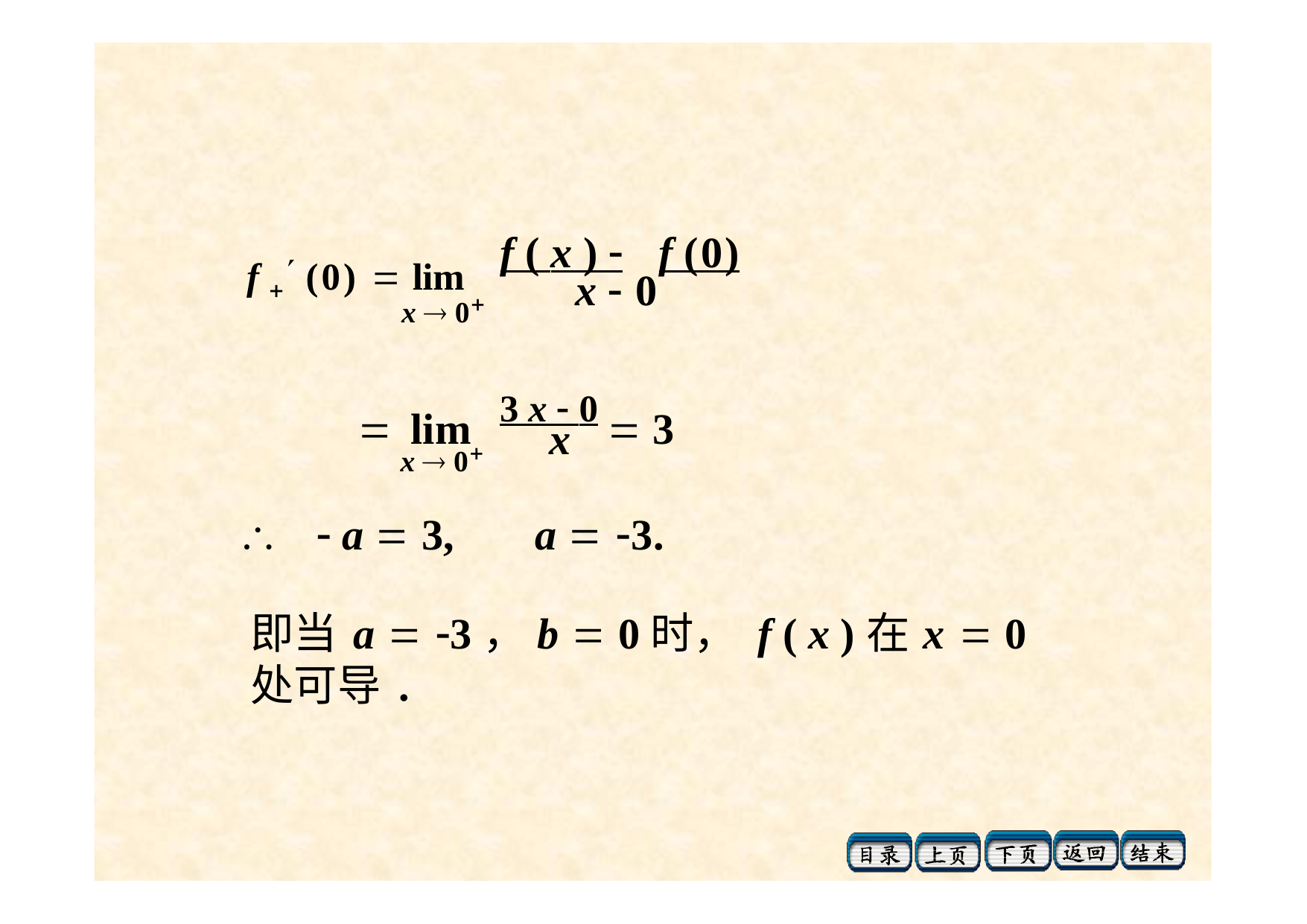

# f +′ (0) =	lim	f ( x ) −	f (0)
x − 0
x → 0+
=	lim	3 x − 0 = 3
x
x → 0+
∴	− a = 3,	a = −3.
即当a = −3，b = 0时， f ( x )在x = 0处可导.